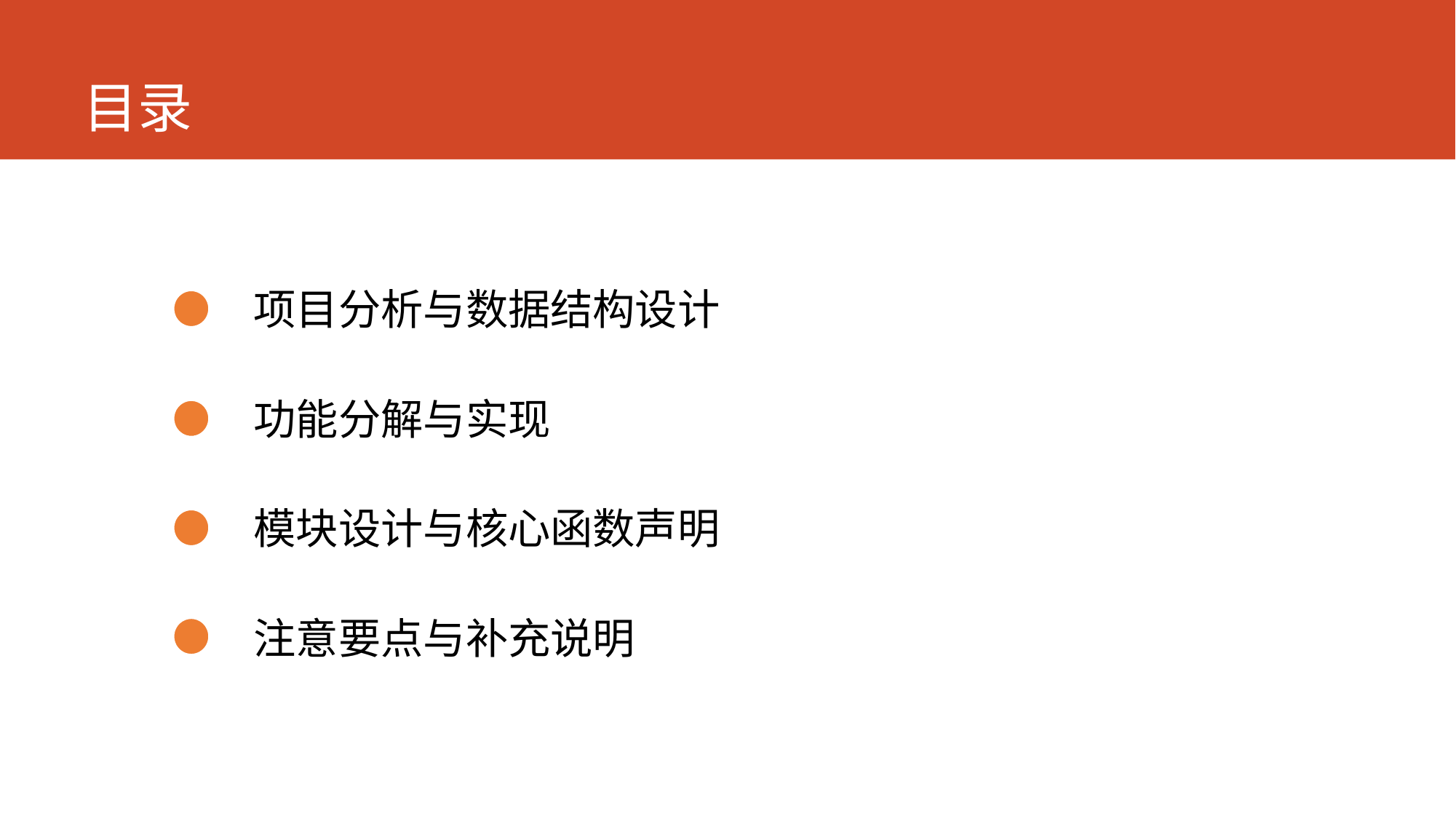

# 目录
项目分析与数据结构设计

功能分解与实现

模块设计与核心函数声明

注意要点与补充说明